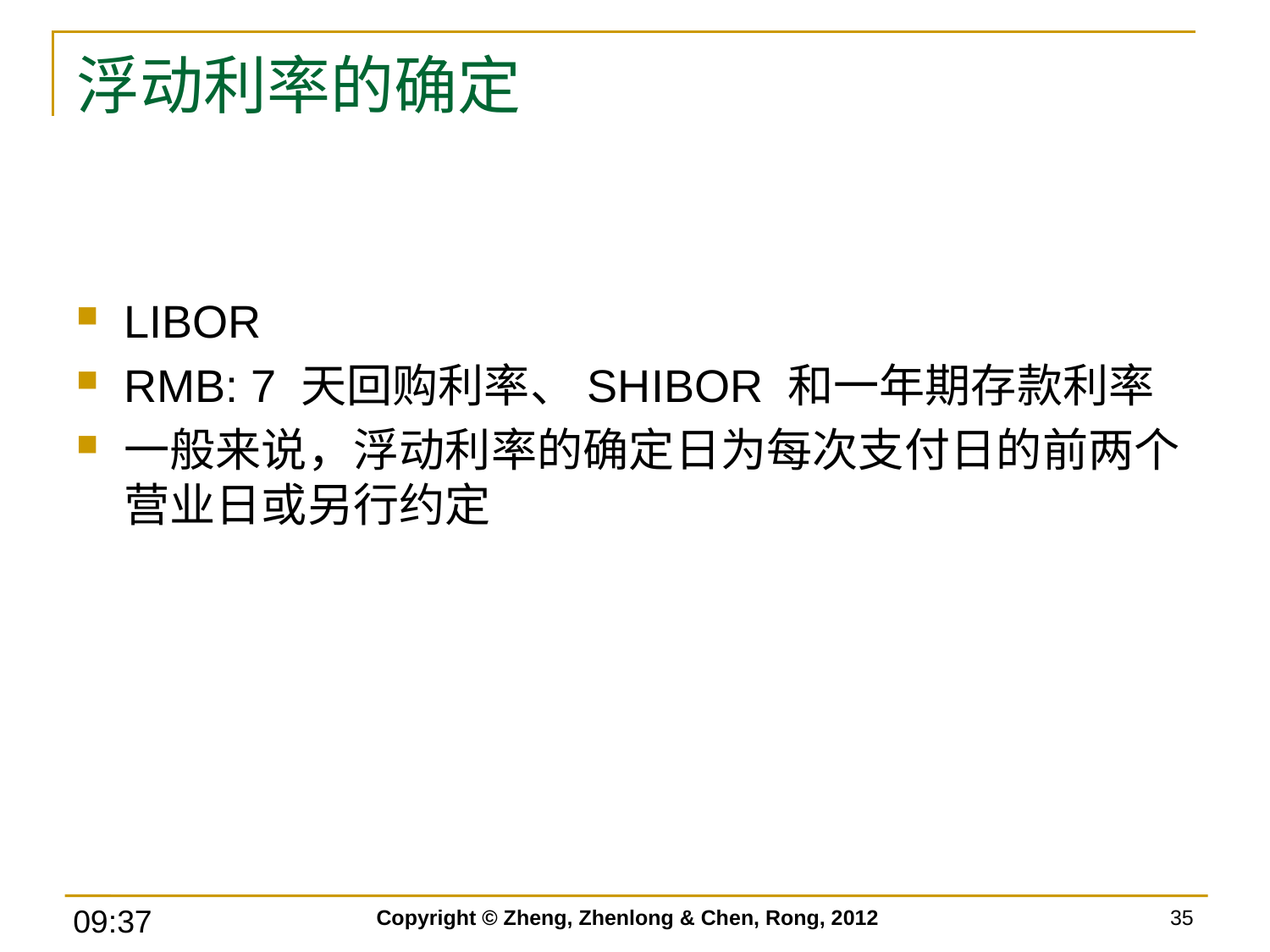

# 浮动利率的确定

LIBOR
RMB: 7 天回购利率、SHIBOR 和一年期存款利率
一般来说，浮动利率的确定日为每次支付日的前两个营业日或另行约定
Copyright © Zheng, Zhenlong & Chen, Rong, 2012
35